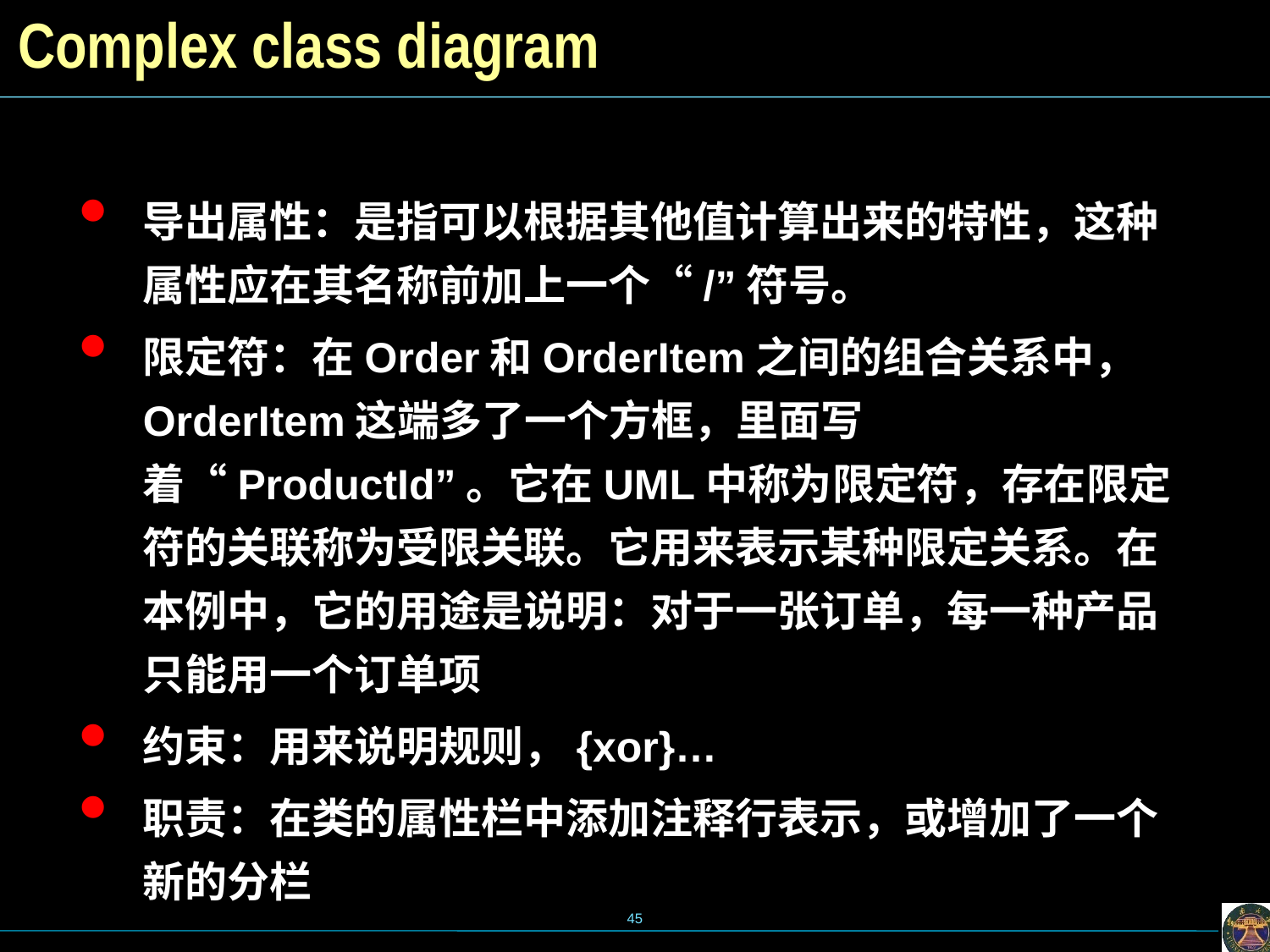

Complex class diagram
导出属性：是指可以根据其他值计算出来的特性，这种属性应在其名称前加上一个“/”符号。
限定符：在Order和OrderItem之间的组合关系中，OrderItem这端多了一个方框，里面写着“ProductId”。它在UML中称为限定符，存在限定符的关联称为受限关联。它用来表示某种限定关系。在本例中，它的用途是说明：对于一张订单，每一种产品只能用一个订单项
约束：用来说明规则，{xor}…
职责：在类的属性栏中添加注释行表示，或增加了一个新的分栏